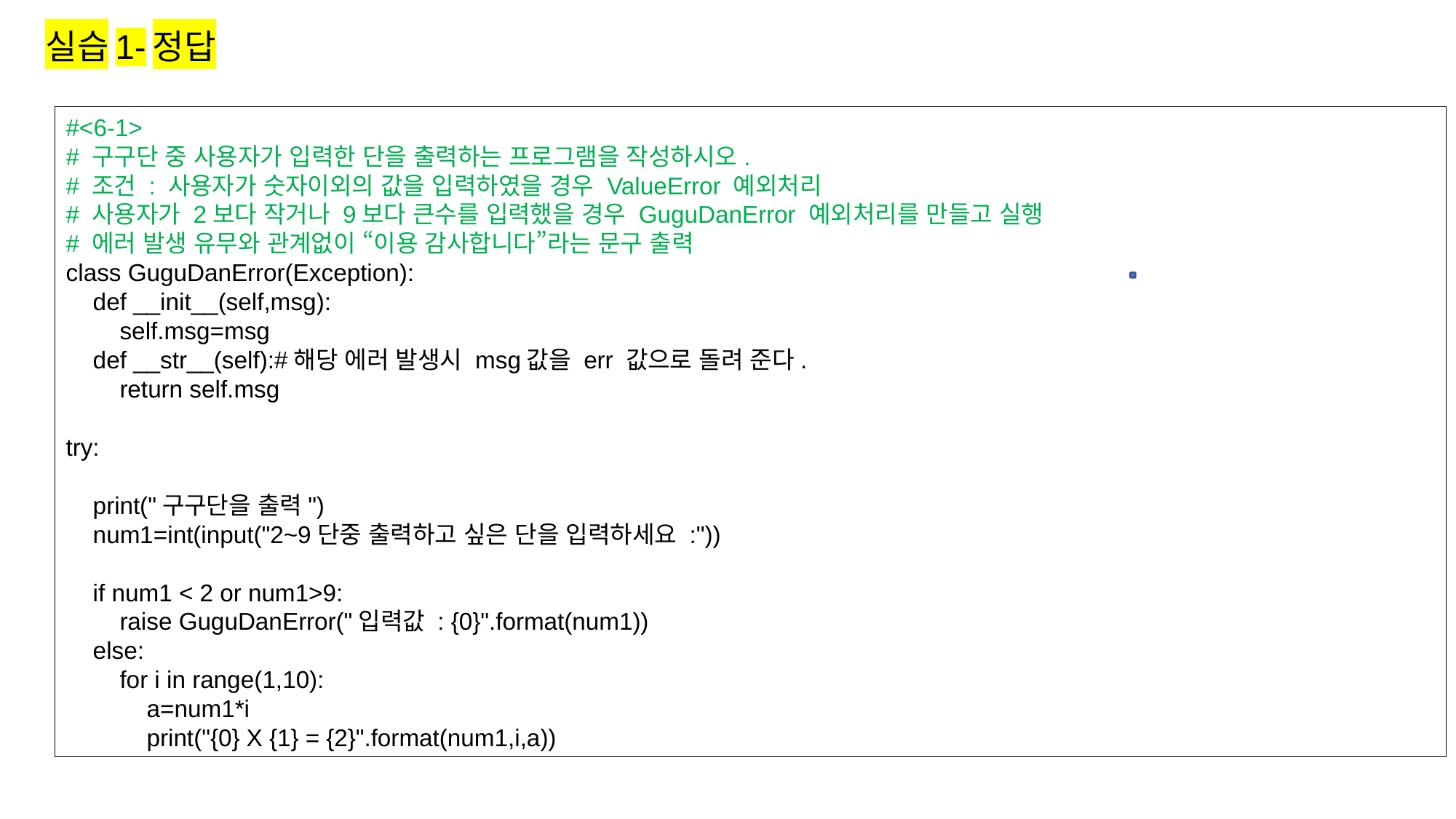

실습1-정답
#<6-1>
# 구구단 중 사용자가 입력한 단을 출력하는 프로그램을 작성하시오.
# 조건 : 사용자가 숫자이외의 값을 입력하였을 경우 ValueError 예외처리
# 사용자가 2보다 작거나 9보다 큰수를 입력했을 경우 GuguDanError 예외처리를 만들고 실행
# 에러 발생 유무와 관계없이 “이용 감사합니다”라는 문구 출력
class GuguDanError(Exception):
    def __init__(self,msg):
        self.msg=msg
    def __str__(self):#해당 에러 발생시 msg값을 err 값으로 돌려 준다.
        return self.msg

try:

    print("구구단을 출력")
    num1=int(input("2~9단중 출력하고 싶은 단을 입력하세요 :"))

    if num1 < 2 or num1>9:
        raise GuguDanError("입력값 : {0}".format(num1))
    else:
        for i in range(1,10):
            a=num1*i
            print("{0} X {1} = {2}".format(num1,i,a))